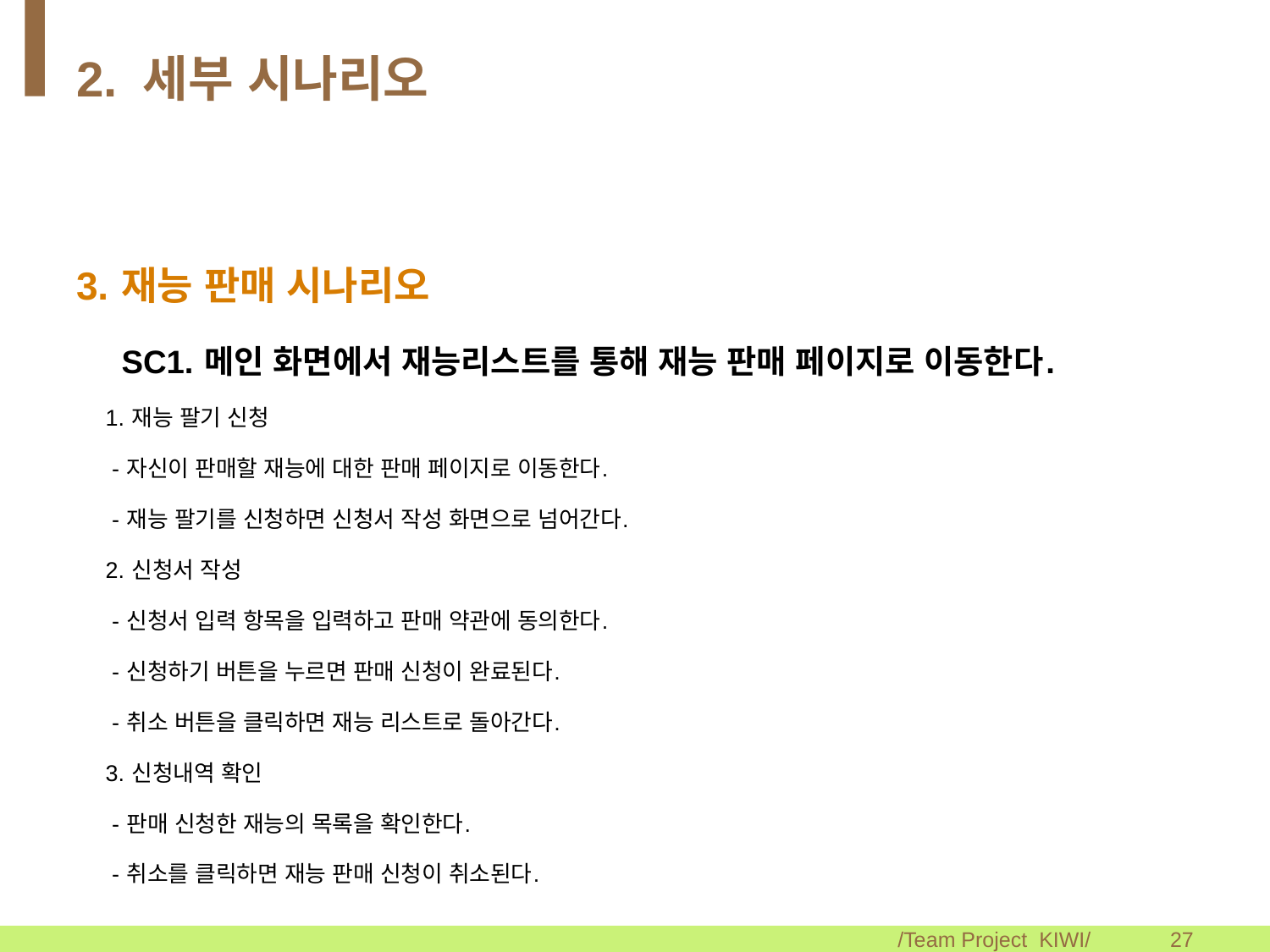

# 2. 세부 시나리오
3. 재능 판매 시나리오
     SC1. 메인 화면에서 재능리스트를 통해 재능 판매 페이지로 이동한다.
	1. 재능 팔기 신청
	 - 자신이 판매할 재능에 대한 판매 페이지로 이동한다.
	 - 재능 팔기를 신청하면 신청서 작성 화면으로 넘어간다.
	2. 신청서 작성
	 - 신청서 입력 항목을 입력하고 판매 약관에 동의한다.
	 - 신청하기 버튼을 누르면 판매 신청이 완료된다.
	 - 취소 버튼을 클릭하면 재능 리스트로 돌아간다.
	3. 신청내역 확인
	 - 판매 신청한 재능의 목록을 확인한다.
	 - 취소를 클릭하면 재능 판매 신청이 취소된다.
/Team Project  KIWI/
27